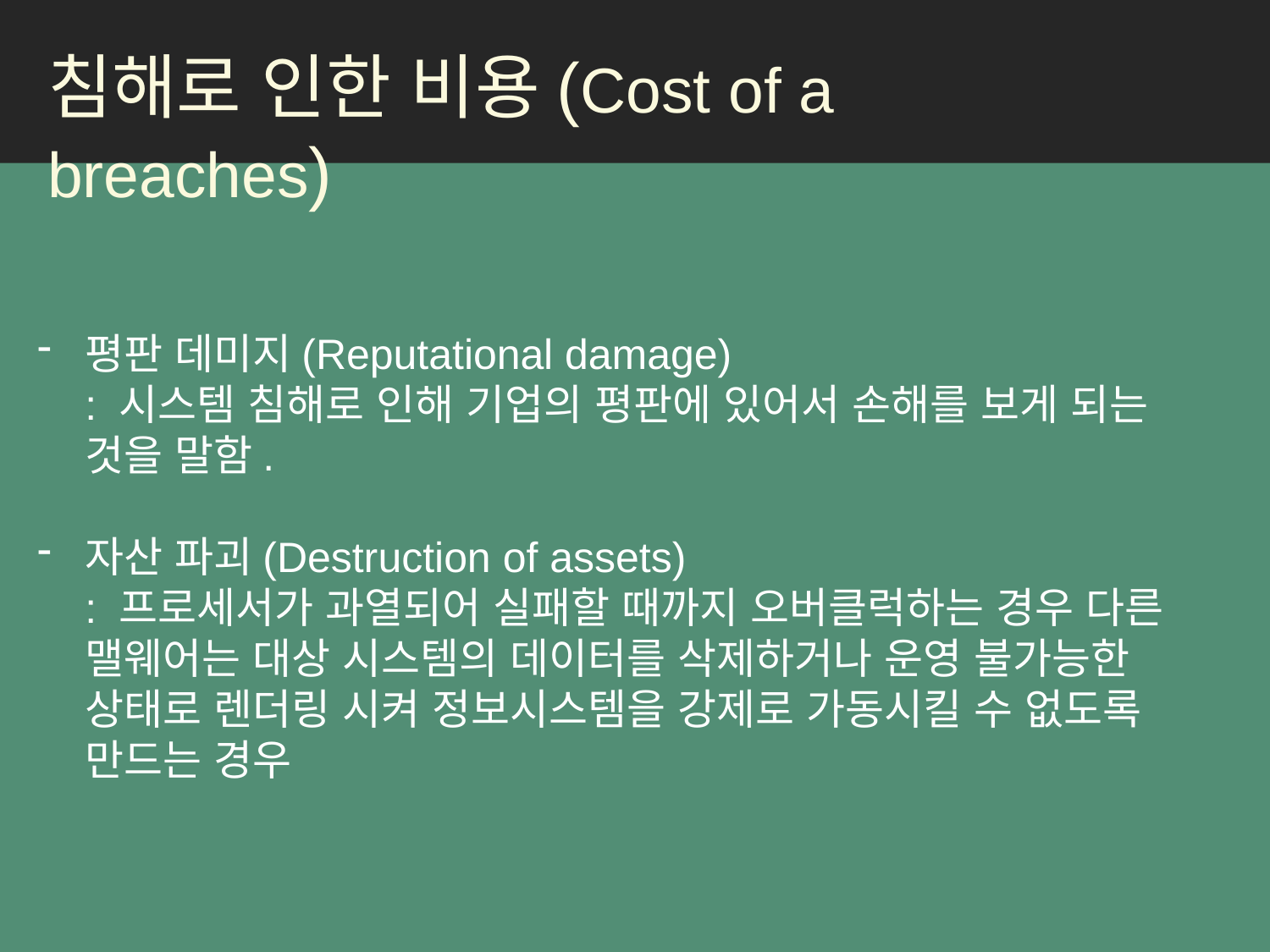

침해로 인한 비용(Cost of a breaches)

평판 데미지(Reputational damage)
: 시스템 침해로 인해 기업의 평판에 있어서 손해를 보게 되는 것을 말함.

자산 파괴(Destruction of assets)
: 프로세서가 과열되어 실패할 때까지 오버클럭하는 경우 다른 맬웨어는 대상 시스템의 데이터를 삭제하거나 운영 불가능한 상태로 렌더링 시켜 정보시스템을 강제로 가동시킬 수 없도록 만드는 경우